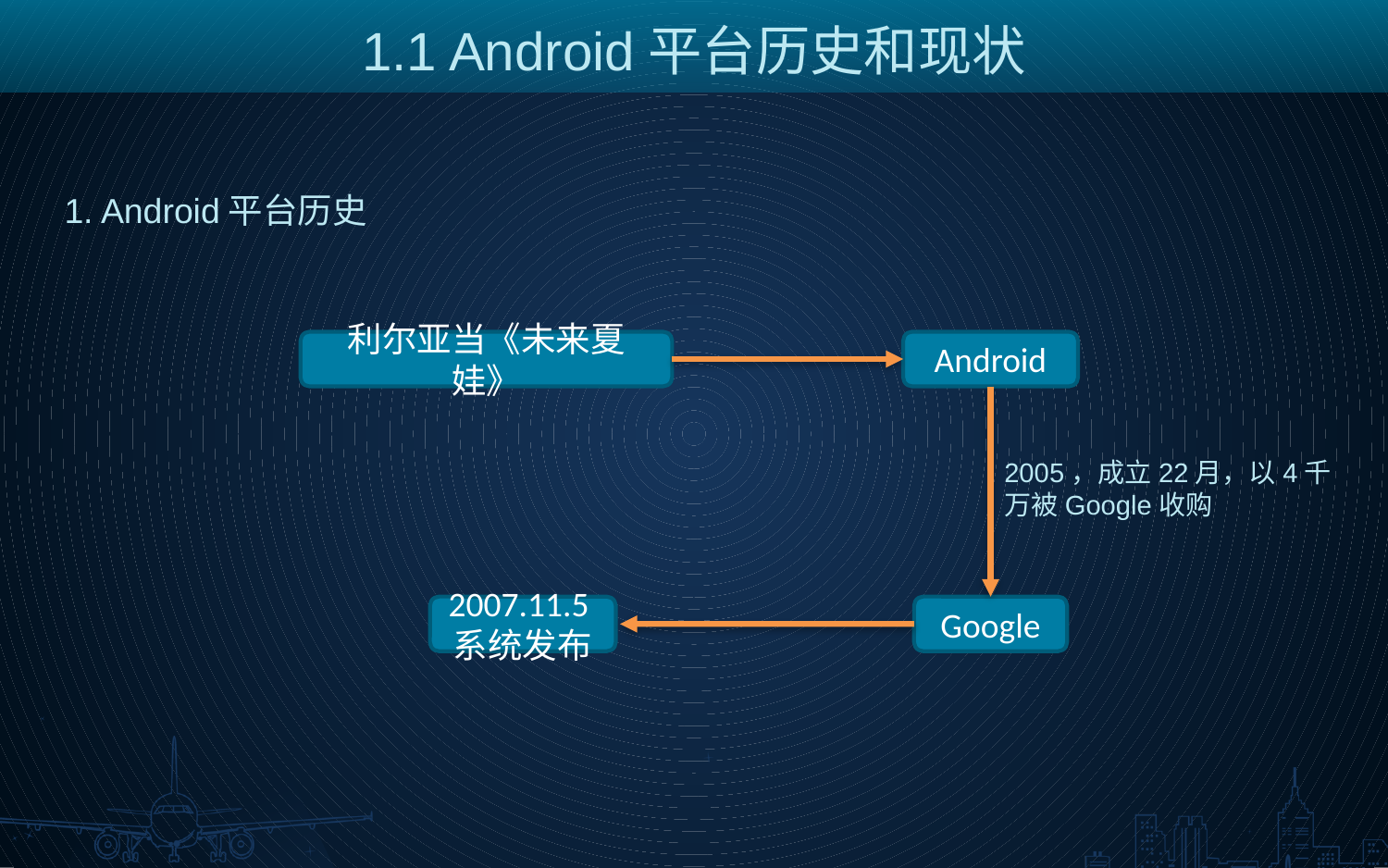

1.1 Android平台历史和现状
1. Android平台历史
利尔亚当《未来夏娃》
Android
2005，成立22月，以4千万被Google收购
2007.11.5系统发布
Google